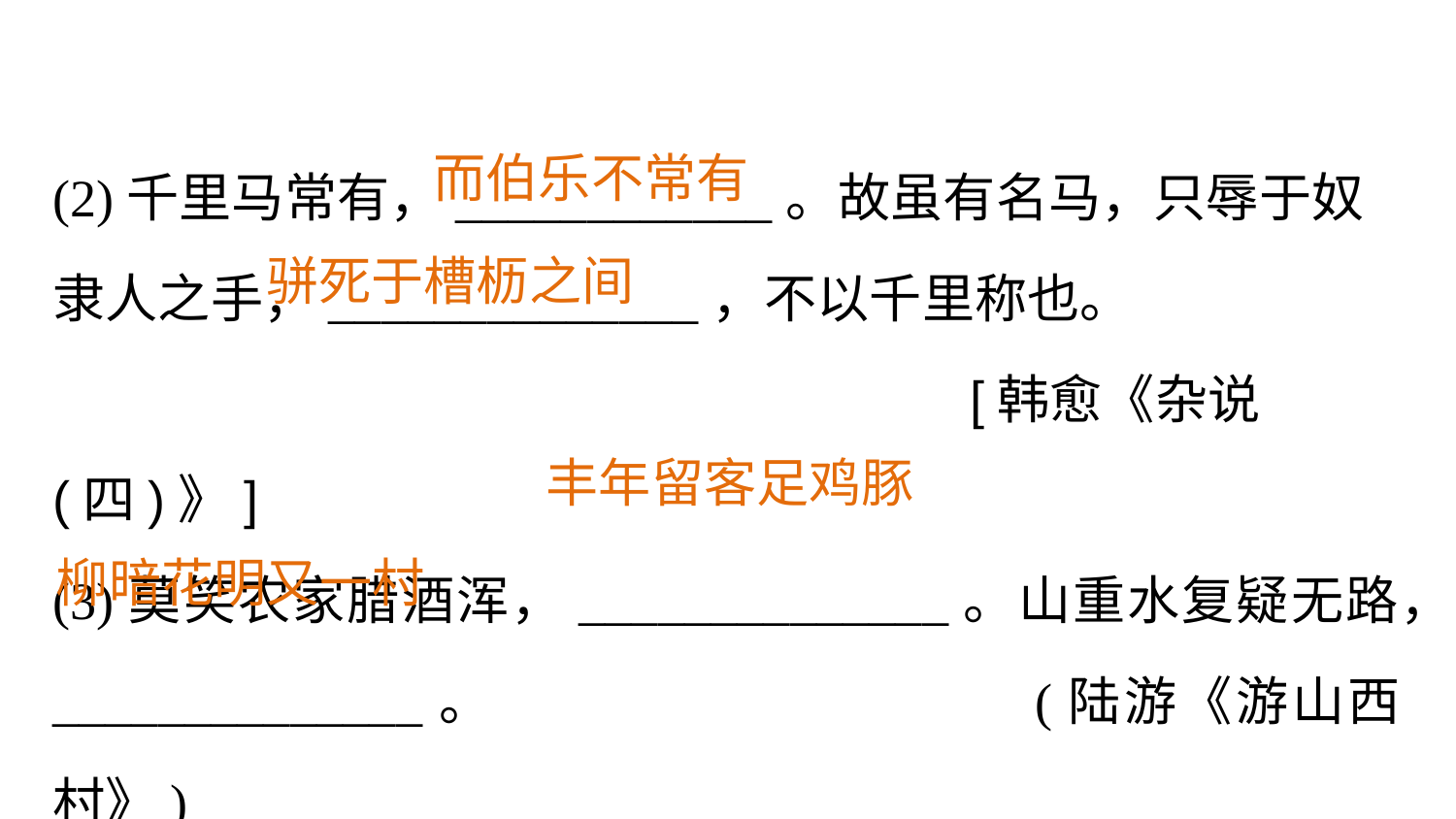

(2)千里马常有，____________。故虽有名马，只辱于奴隶人之手，______________，不以千里称也。
                                                                      [韩愈《杂说(四)》]
(3)莫笑农家腊酒浑，______________。山重水复疑无路，______________。                    		 (陆游《游山西村》)
而伯乐不常有
骈死于槽枥之间
丰年留客足鸡豚
柳暗花明又一村